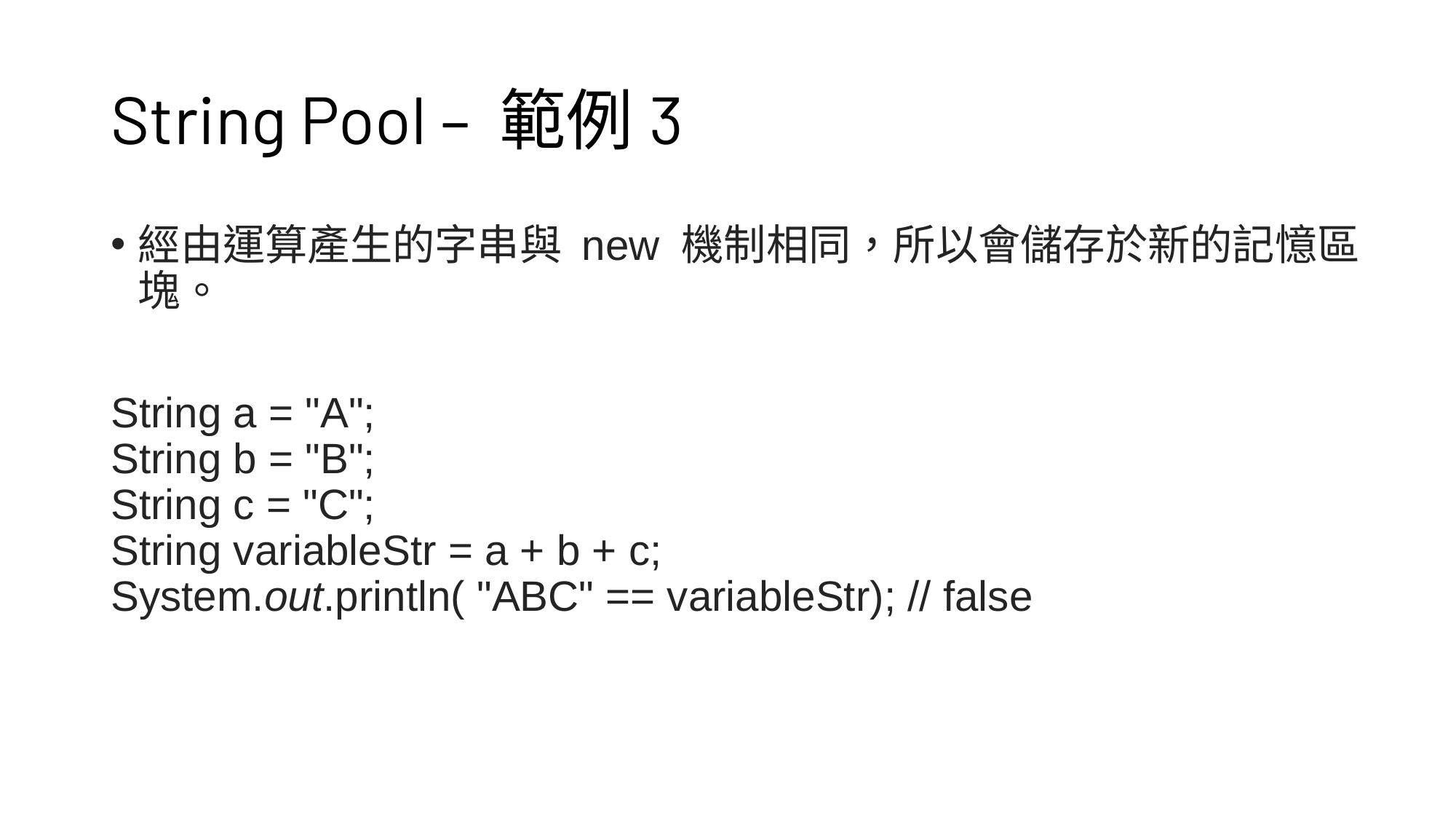

# String Pool – 範例3
經由運算產生的字串與 new 機制相同，所以會儲存於新的記憶區塊。

String a = "A";
String b = "B";
String c = "C";
String variableStr = a + b + c;
System.out.println( "ABC" == variableStr); // false